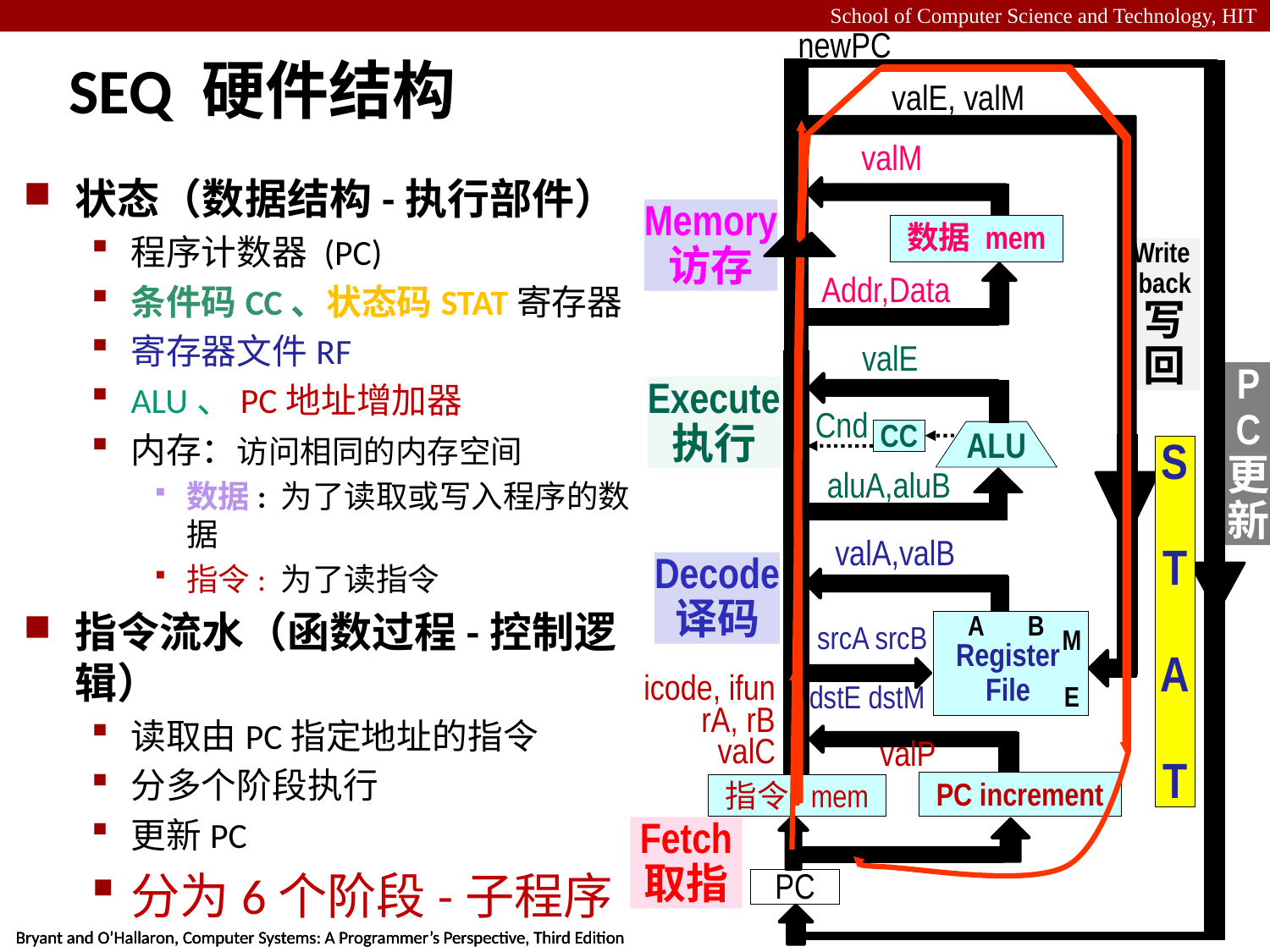

newPC

P
C
更新

# SEQ 硬件结构

valE, valM

Write
back
写
回

valM

Memory
访存
数据 mem

Addr,Data

状态（数据结构-执行部件）
程序计数器 (PC)
条件码CC、状态码STAT寄存器
寄存器文件RF
ALU、PC地址增加器
内存：访问相同的内存空间
数据: 为了读取或写入程序的数据
指令: 为了读指令
指令流水（函数过程-控制逻辑）
读取由PC指定地址的指令
分多个阶段执行
更新PC
分为6个阶段-子程序

valE

Execute
执行
Cnd
CC

ALU
aluA,aluB

S

T

A

T
valA,valB

Decode
译码

B
A
M
Register
File
E
srcA srcB

icode, ifun
rA, rB
valC

valP
PC increment
指令  mem

Fetch
取指
dstE dstM

PC